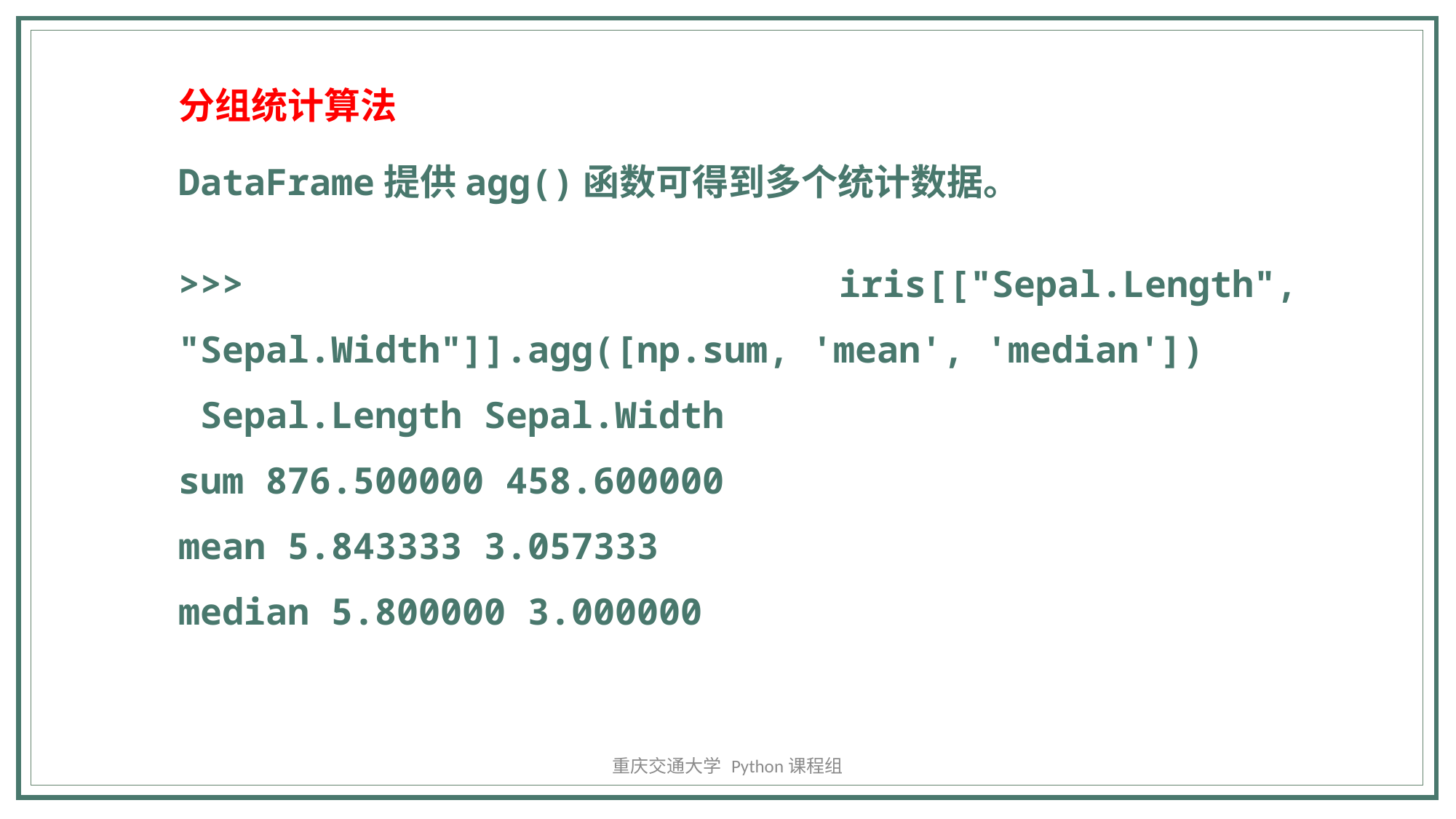

分组统计算法
DataFrame提供agg()函数可得到多个统计数据。
>>> iris[["Sepal.Length", "Sepal.Width"]].agg([np.sum, 'mean', 'median'])
 Sepal.Length Sepal.Width
sum 876.500000 458.600000
mean 5.843333 3.057333
median 5.800000 3.000000
重庆交通大学 Python课程组